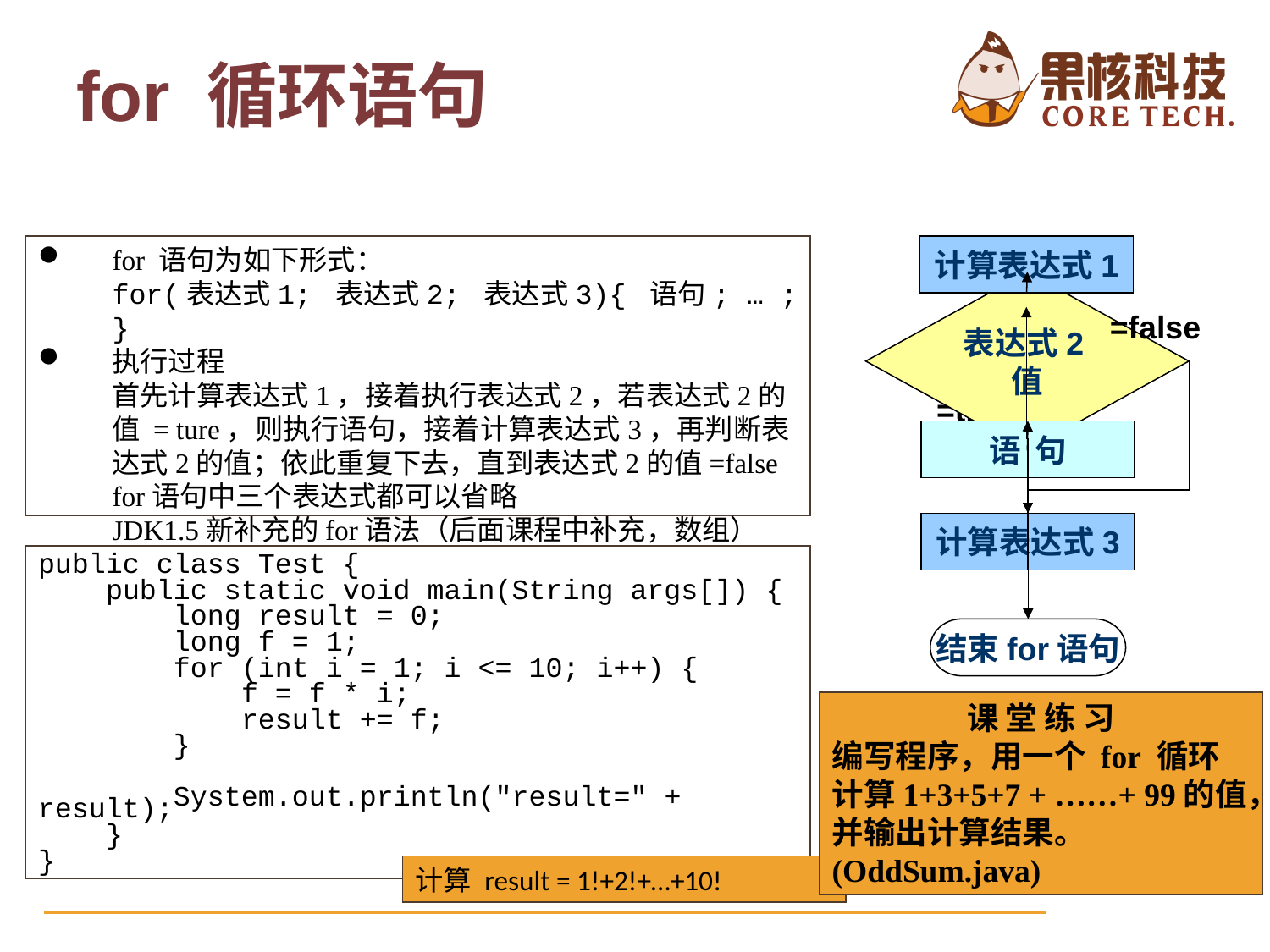

# for 循环语句
计算表达式1
表达式2值

=true
语  句
计算表达式3

结束for语句
=false
for 语句为如下形式：
for(表达式1; 表达式2; 表达式3){ 语句; … ; }
执行过程
首先计算表达式1，接着执行表达式2，若表达式2的值 = ture，则执行语句，接着计算表达式3，再判断表达式2的值；依此重复下去，直到表达式2的值=false
for语句中三个表达式都可以省略
JDK1.5新补充的for语法（后面课程中补充，数组）
public class Test {
    public static void main(String args[]) {
        long result = 0;
        long f = 1;
        for (int i = 1; i <= 10; i++) {
            f = f * i;
            result += f;
        }

        System.out.println("result=" + result);
    }
}
课 堂 练 习
编写程序，用一个 for 循环计算1+3+5+7 + ……+ 99的值，并输出计算结果。(OddSum.java)
计算 result = 1!+2!+…+10!